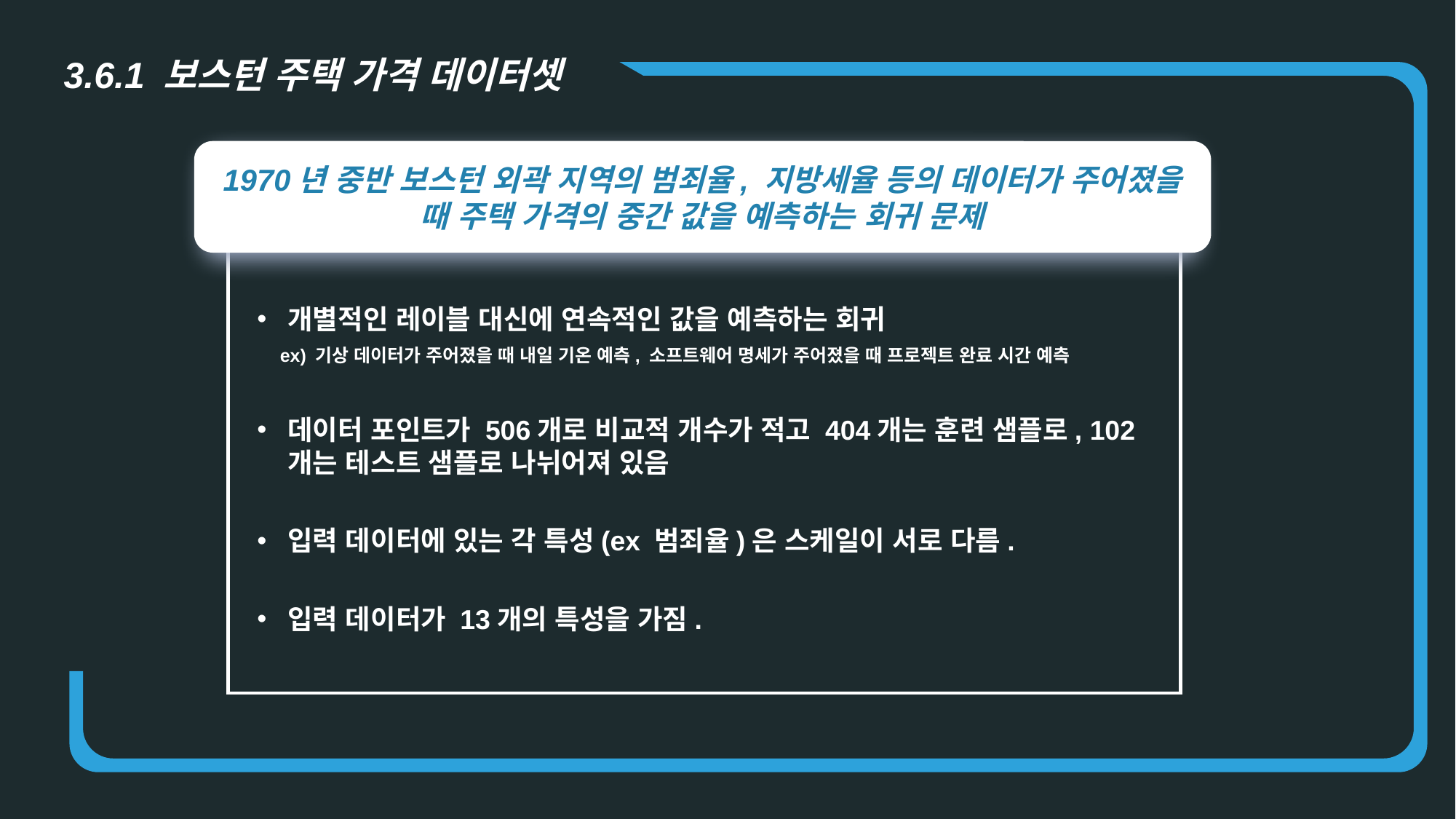

3.6.1 보스턴 주택 가격 데이터셋

1970년 중반 보스턴 외곽 지역의 범죄율, 지방세율 등의 데이터가 주어졌을 때 주택 가격의 중간 값을 예측하는 회귀 문제

개별적인 레이블 대신에 연속적인 값을 예측하는 회귀
   ex) 기상 데이터가 주어졌을 때 내일 기온 예측, 소프트웨어 명세가 주어졌을 때 프로젝트 완료 시간 예측

데이터 포인트가 506개로 비교적 개수가 적고 404개는 훈련 샘플로, 102개는 테스트 샘플로 나뉘어져 있음

입력 데이터에 있는 각 특성(ex 범죄율)은 스케일이 서로 다름.

입력 데이터가 13개의 특성을 가짐.